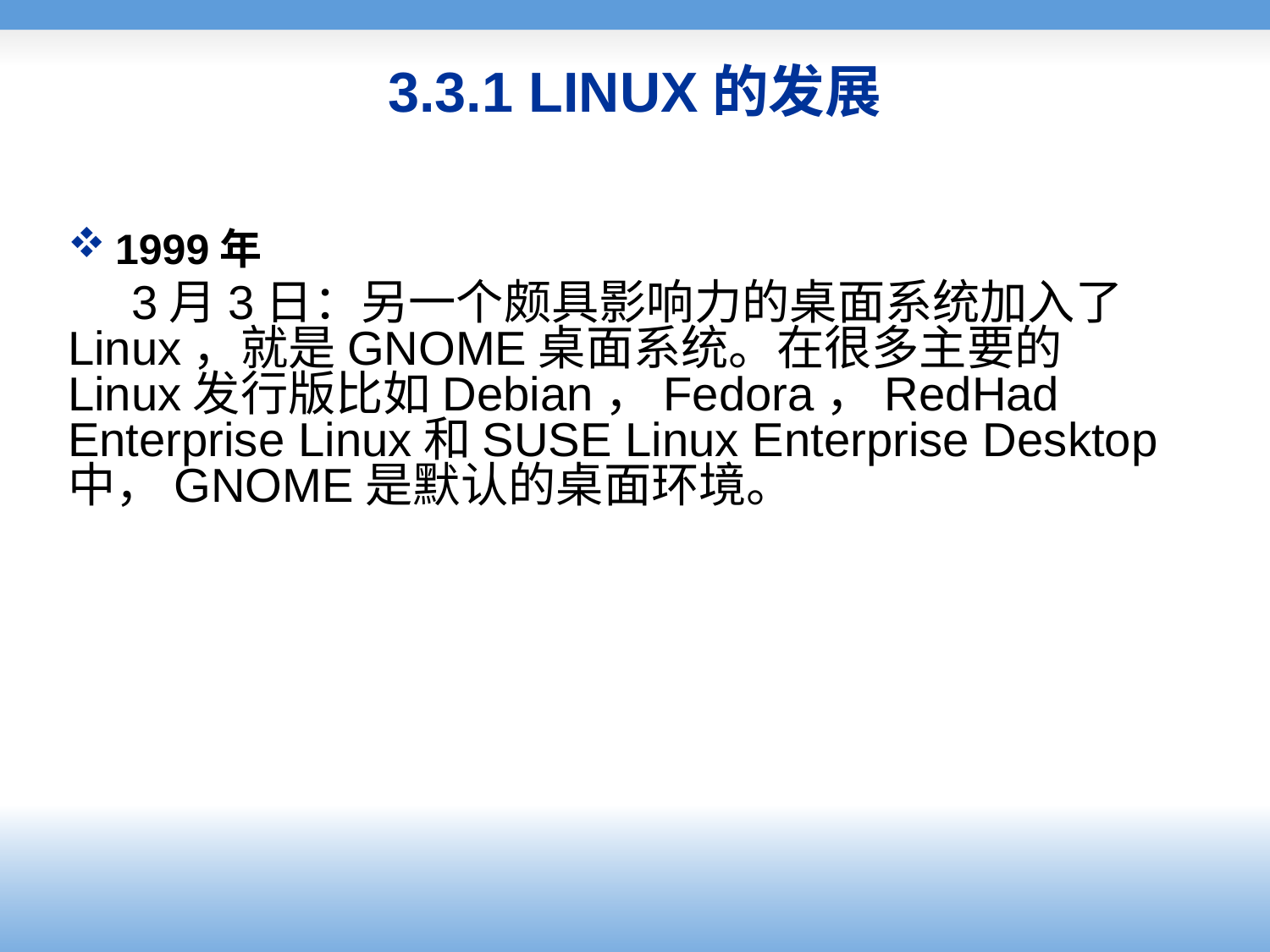

# 3.3.1 LINUX的发展
1999年
3月3日：另一个颇具影响力的桌面系统加入了Linux，就是GNOME桌面系统。在很多主要的Linux发行版比如Debian，Fedora，RedHad Enterprise Linux和SUSE Linux Enterprise Desktop中，GNOME是默认的桌面环境。